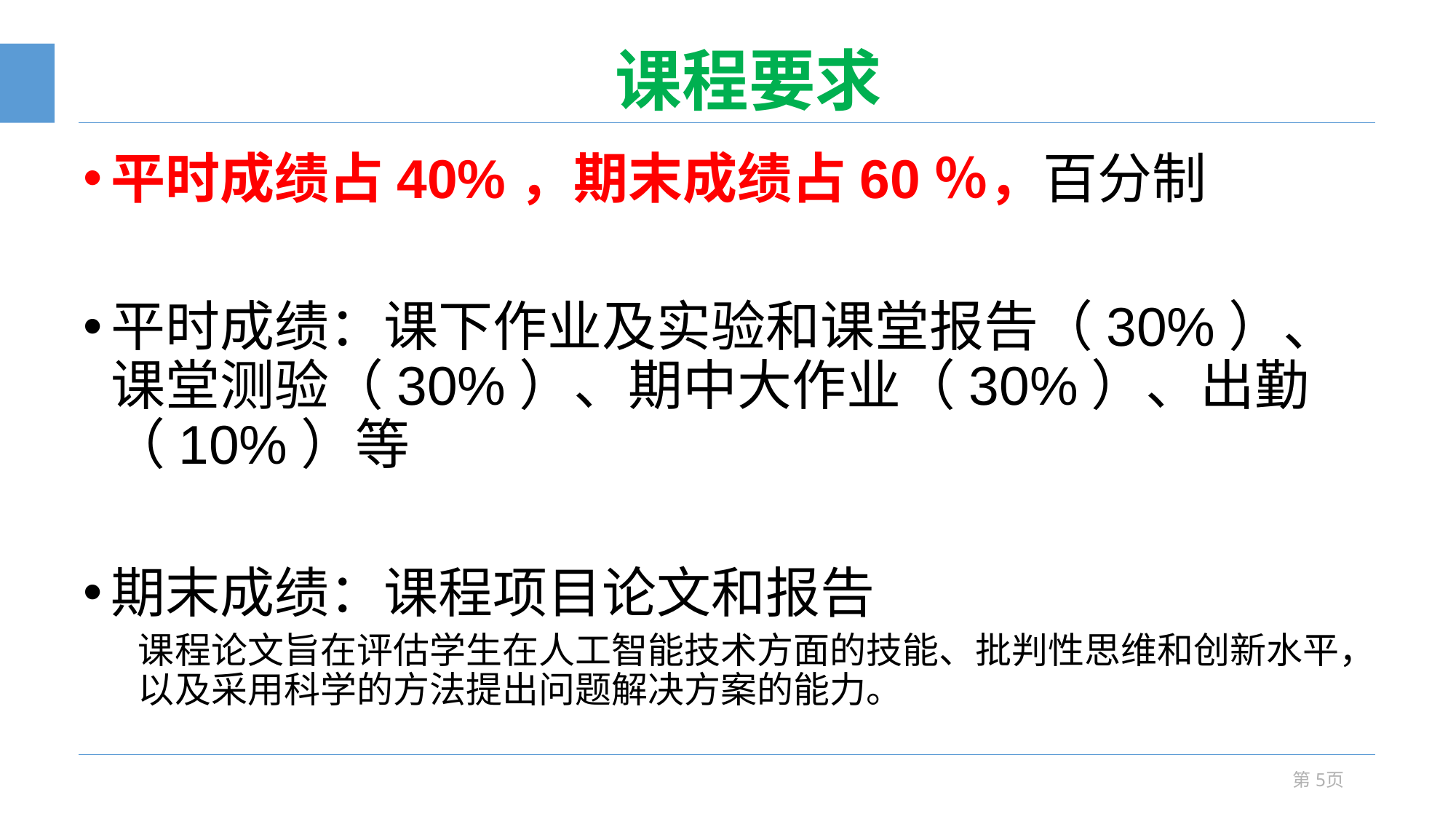

# 课程要求
平时成绩占40%，期末成绩占60％，百分制

平时成绩：课下作业及实验和课堂报告（30%）、课堂测验（30%）、期中大作业（30%）、出勤（10%）等

期末成绩：课程项目论文和报告
课程论文旨在评估学生在人工智能技术方面的技能、批判性思维和创新水平，以及采用科学的方法提出问题解决方案的能力。

第5页